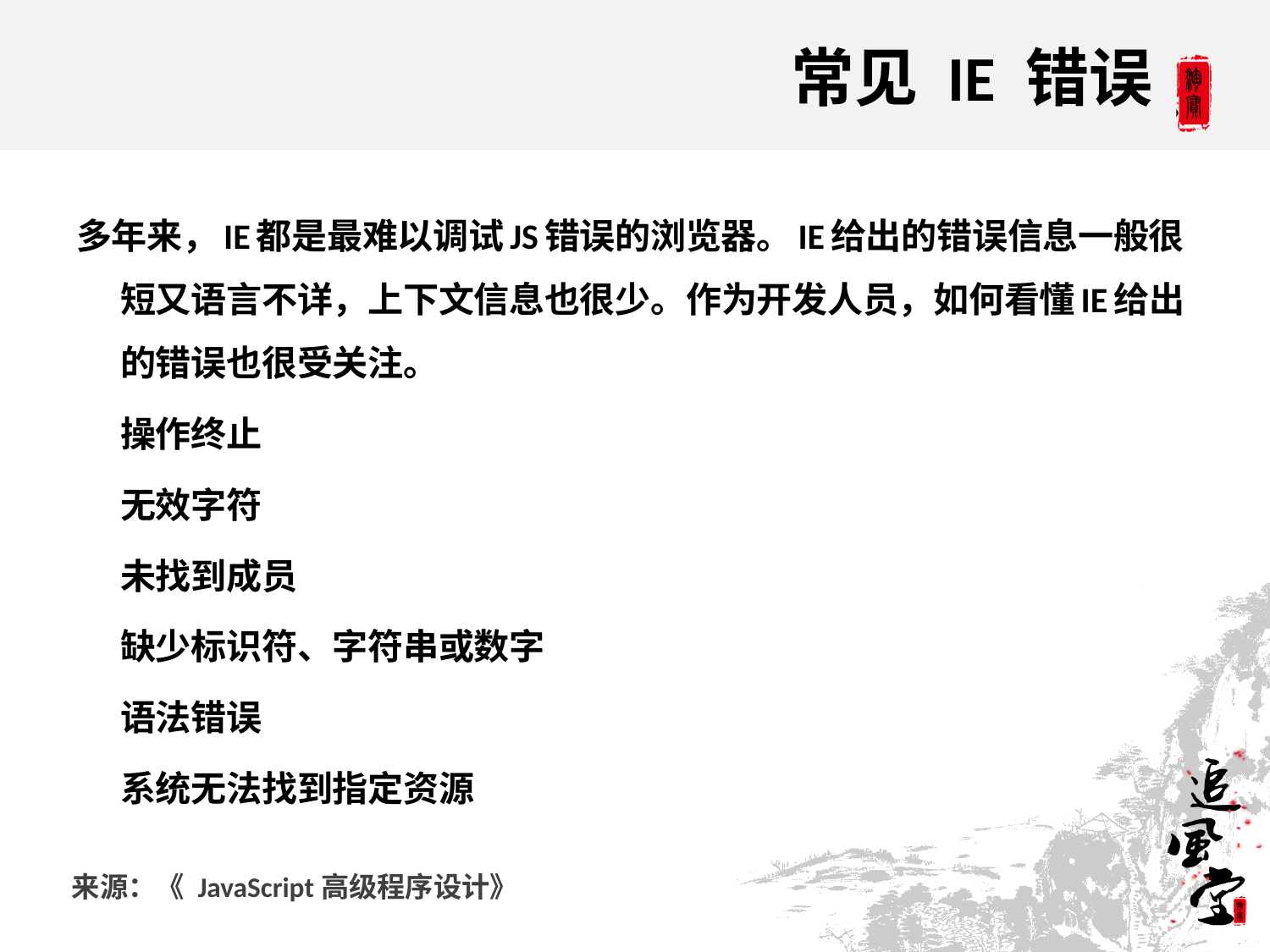

# 常见 IE 错误
多年来，IE都是最难以调试JS错误的浏览器。IE给出的错误信息一般很短又语言不详，上下文信息也很少。作为开发人员，如何看懂IE给出的错误也很受关注。
	操作终止
	无效字符
	未找到成员
	缺少标识符、字符串或数字
	语法错误
	系统无法找到指定资源
来源：《 JavaScript高级程序设计》